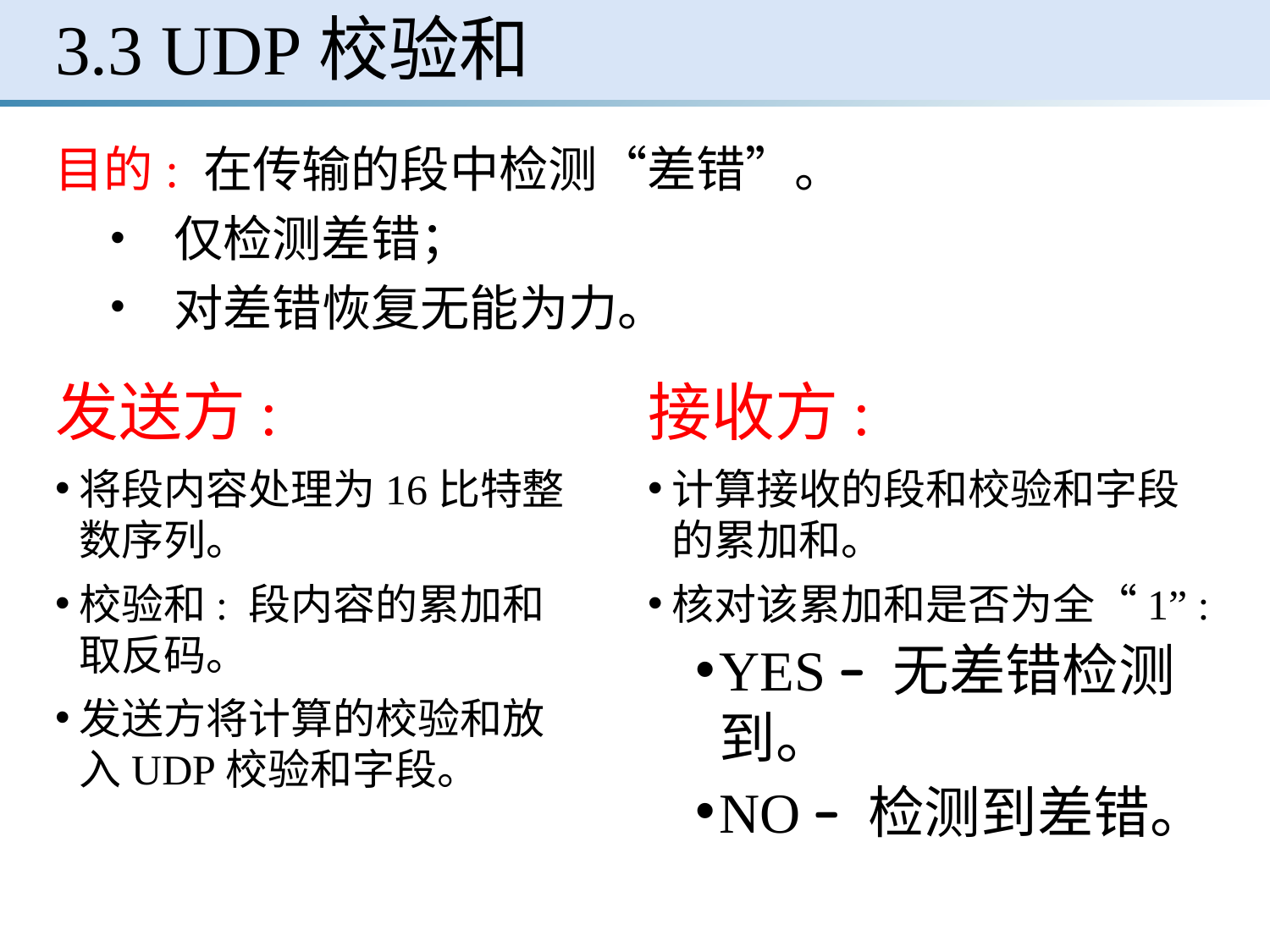

# 3.3 UDP校验和
目的: 在传输的段中检测“差错”。
仅检测差错；
对差错恢复无能为力。
发送方:
将段内容处理为16比特整数序列。
校验和: 段内容的累加和取反码。
发送方将计算的校验和放入UDP校验和字段。

接收方:
计算接收的段和校验和字段的累加和。
核对该累加和是否为全“1” :
YES – 无差错检测到。
NO – 检测到差错。